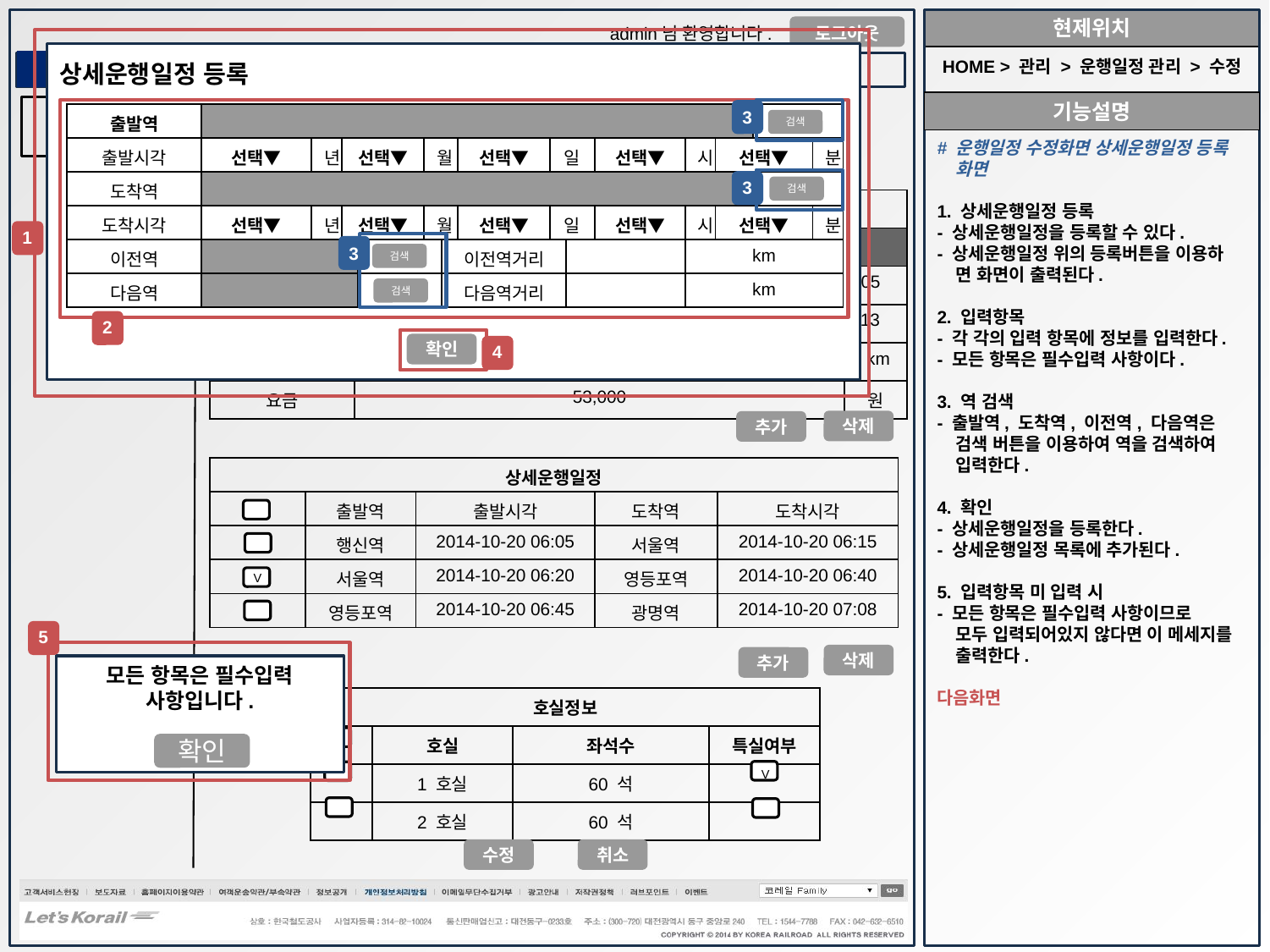

ㄴ
HOME > 관리 > 운행일정 관리 > 수정
상세운행일정 등록
HOME > 관리 > 운행일정 관리

3

관리
| 출발역 |  |  |  |  |  |  |  |  |  |  |  |  |  |  |
| --- | --- | --- | --- | --- | --- | --- | --- | --- | --- | --- | --- | --- | --- | --- |
| 출발시각 | 선택▼ | 년 | 선택▼ |  | 월 |  | 선택▼ | 일 |  | 선택▼ | 시 | 선택▼ |  | 분 |
| 도착역 |  |  |  |  |  |  |  |  |  |  |  |  |  |  |
| 도착시각 | 선택▼ | 년 | 선택▼ |  | 월 |  | 선택▼ | 일 |  | 선택▼ | 시 | 선택▼ |  | 분 |
| 이전역 |  |  |  |  |  | 이전역거리 |  |  |  |  | km |  |  |  |
| 다음역 |  |  |  |  |  | 다음역거리 |  |  |  |  | km |  |  |  |
검색
# 운행일정 수정화면 상세운행일정 등록
   화면

1. 상세운행일정 등록
- 상세운행일정을 등록할 수 있다.
- 상세운행일정 위의 등록버튼을 이용하
   면 화면이 출력된다.

2. 입력항목
- 각 각의 입력 항목에 정보를 입력한다.
- 모든 항목은 필수입력 사항이다.

3. 역 검색
- 출발역, 도착역, 이전역, 다음역은
   검색 버튼을 이용하여 역을 검색하여
   입력한다.

4. 확인
- 상세운행일정을 등록한다.
- 상세운행일정 목록에 추가된다.

5. 입력항목 미 입력 시
- 모든 항목은 필수입력 사항이므로
   모두 입력되어있지 않다면 이 메세지를
   출력한다.

다음화면
운영일정 등록

3
역 관리

검색
등록
취소
| 운행일정 |  |  |  |  |
| --- | --- | --- | --- | --- |
| 열차번호 | 288 | 열차종류 | KTX |  |
| 출발역 | 서울역 | 출발시각 | 2014-10-20 06:05 |  |
| 도착역 | 부산역 | 도착시각 | 2014-10-20 11:13 |  |
| 노선 | 경부선 | 거리 | 447.1 | km |
| 요금 | 53,000 |  |  | 원 |
열차 관리
1

3

검색
운행일정 관리
검색
회원 관리
2

검색
확인
4

삭제
추가
| 상세운행일정 |  |  |  |  |
| --- | --- | --- | --- | --- |
|  | 출발역 | 출발시각 | 도착역 | 도착시각 |
|  | 행신역 | 2014-10-20 06:05 | 서울역 | 2014-10-20 06:15 |
|  | 서울역 | 2014-10-20 06:20 | 영등포역 | 2014-10-20 06:40 |
|  | 영등포역 | 2014-10-20 06:45 | 광명역 | 2014-10-20 07:08 |

V

5

삭제
추가
모든 항목은 필수입력 사항입니다.
| 호실정보 |  |  |  |
| --- | --- | --- | --- |
|  | 호실 | 좌석수 | 특실여부 |
|  | 1 호실 | 60 석 |  |
|  | 2 호실 | 60 석 |  |

확인
V

수정
취소